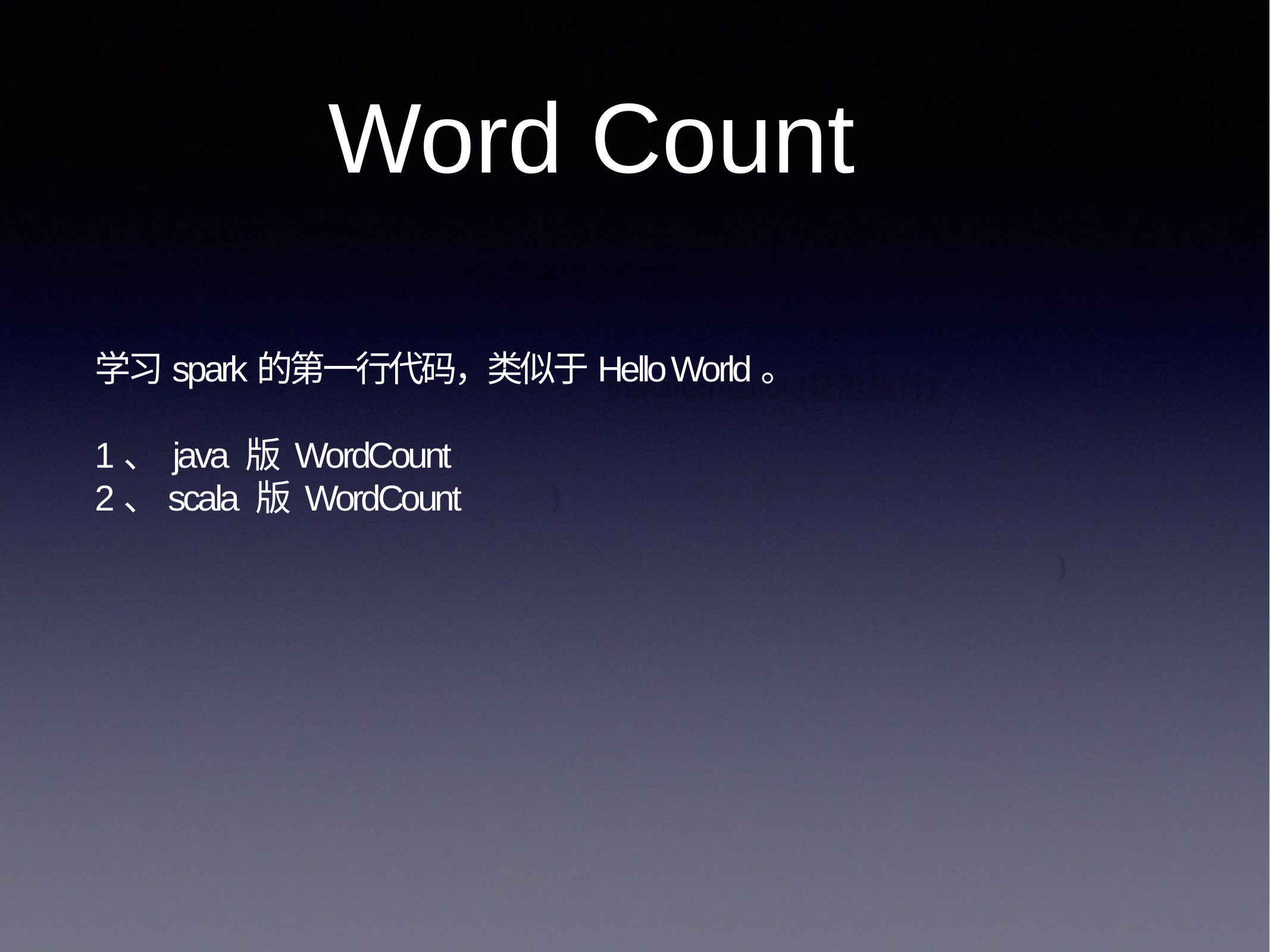

# Word Count

学习spark的第一行代码，类似于Hello World。

1、 java 版 WordCount
2、scala 版 WordCount

22